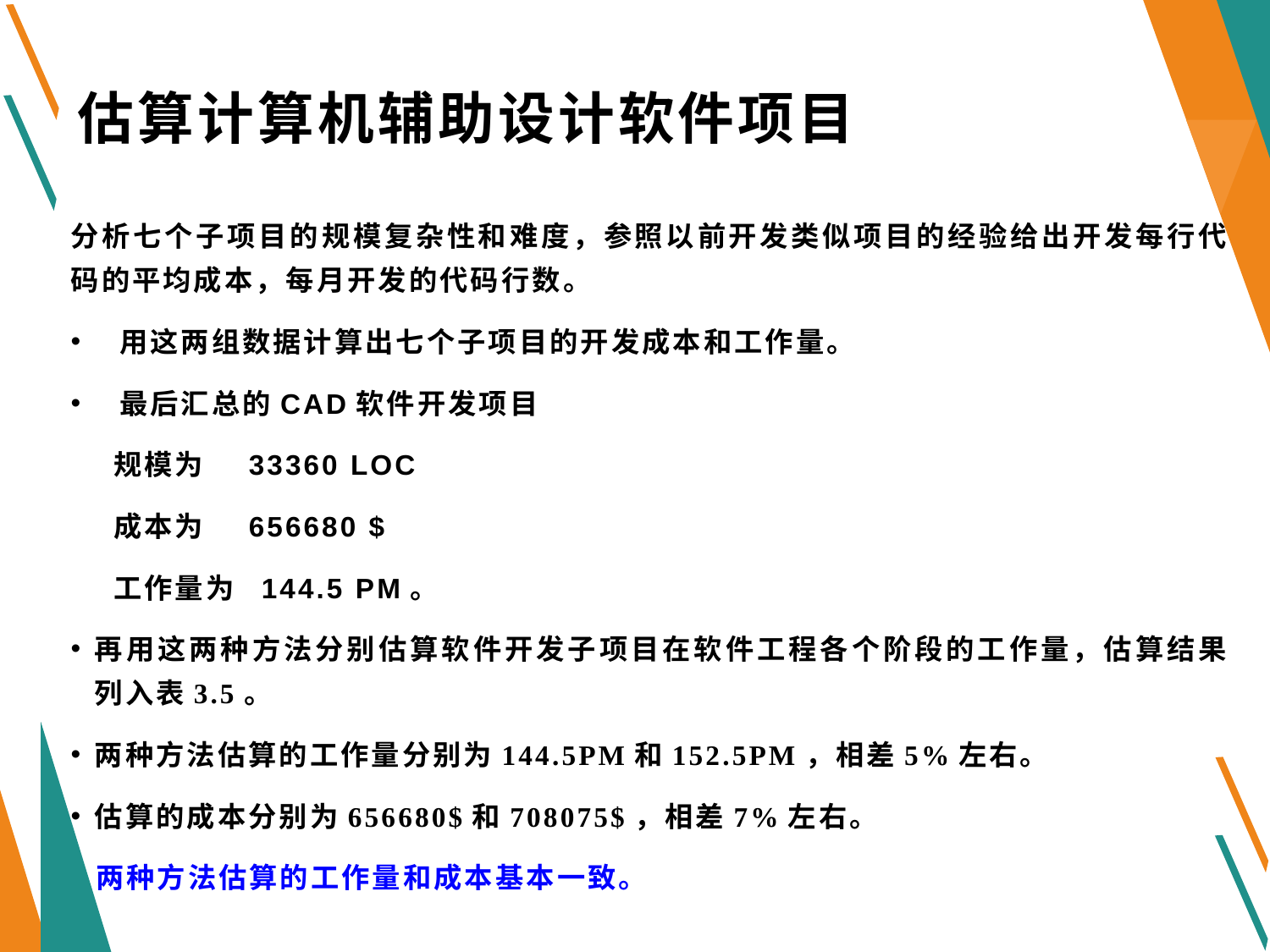

# 估算计算机辅助设计软件项目
分析七个子项目的规模复杂性和难度，参照以前开发类似项目的经验给出开发每行代码的平均成本，每月开发的代码行数。
  用这两组数据计算出七个子项目的开发成本和工作量。
  最后汇总的CAD软件开发项目
    规模为    33360 LOC
    成本为    656680 $
    工作量为  144.5 PM。
再用这两种方法分别估算软件开发子项目在软件工程各个阶段的工作量，估算结果列入表3.5。
两种方法估算的工作量分别为144.5PM和152.5PM，相差5%左右。
估算的成本分别为656680$和708075$，相差7%左右。
  两种方法估算的工作量和成本基本一致。